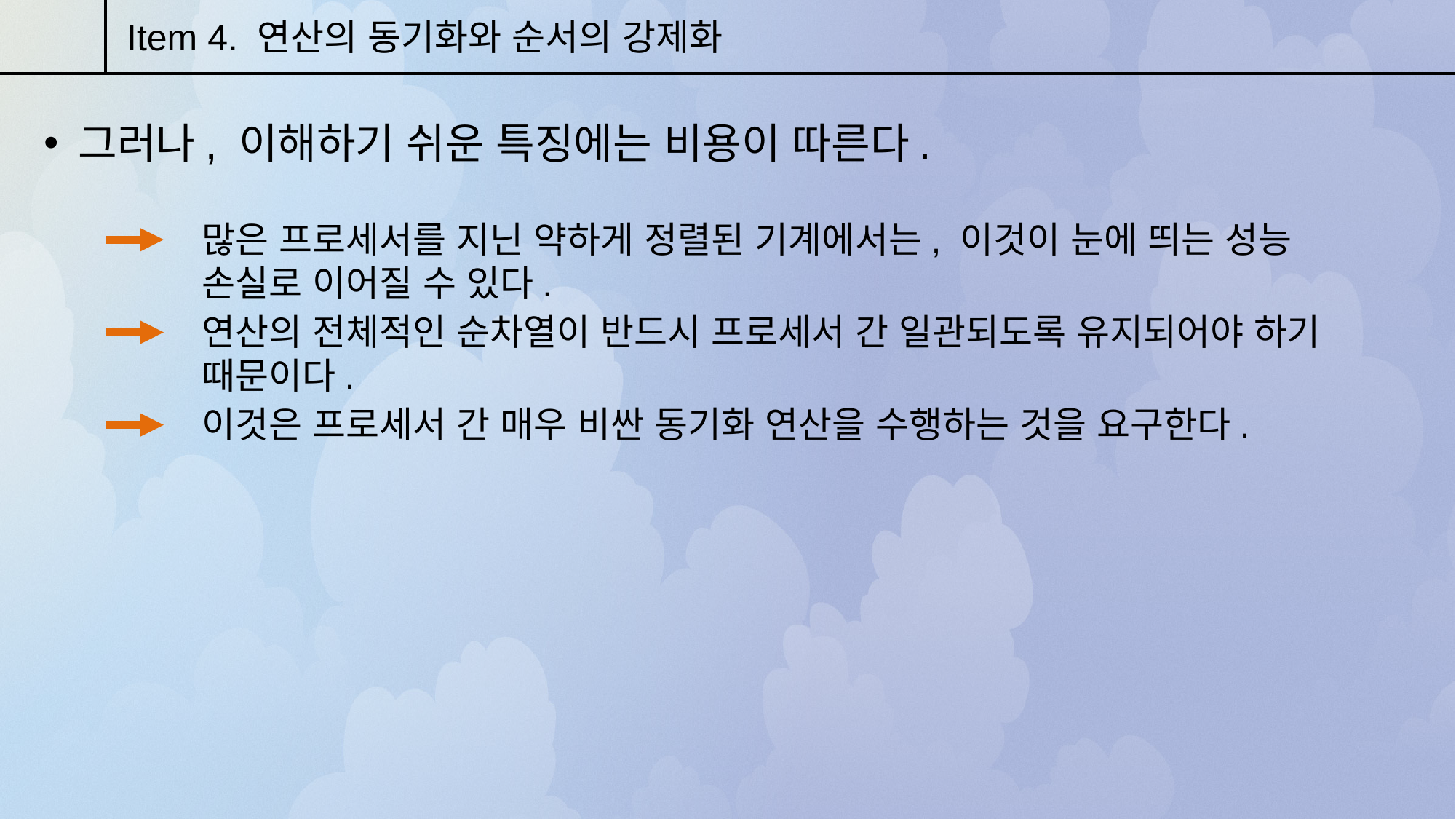

Item 4. 연산의 동기화와 순서의 강제화
그러나, 이해하기 쉬운 특징에는 비용이 따른다.
많은 프로세서를 지닌 약하게 정렬된 기계에서는, 이것이 눈에 띄는 성능 손실로 이어질 수 있다.
연산의 전체적인 순차열이 반드시 프로세서 간 일관되도록 유지되어야 하기 때문이다.
이것은 프로세서 간 매우 비싼 동기화 연산을 수행하는 것을 요구한다.